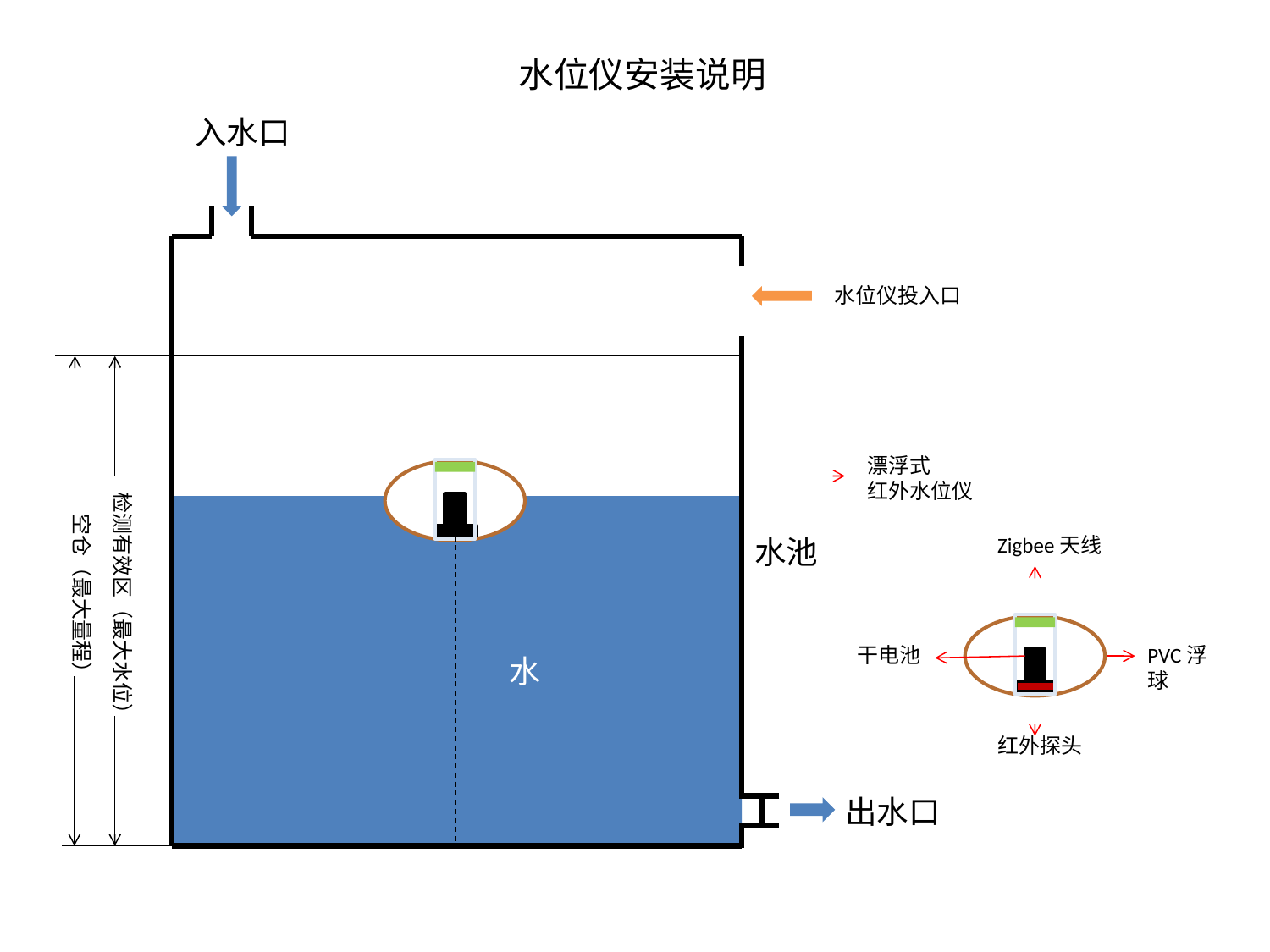

水位仪安装说明
入水口

水位仪投入口
漂浮式
红外水位仪

检测有效区（最大水位）

                  水
空仓（最大量程）

水池
Zigbee天线

干电池
PVC浮球

红外探头
出水口